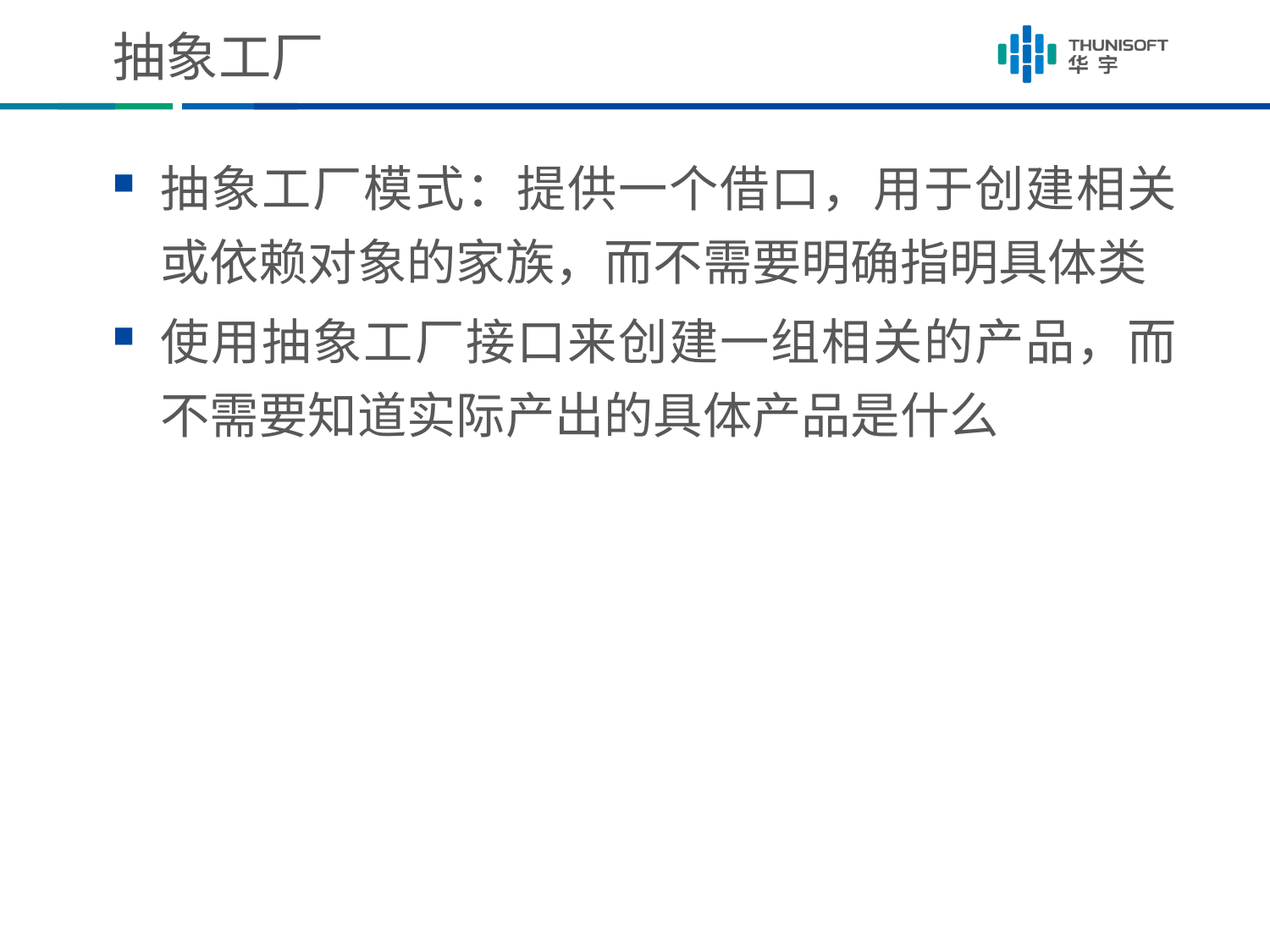

# 抽象工厂
抽象工厂模式：提供一个借口，用于创建相关或依赖对象的家族，而不需要明确指明具体类
使用抽象工厂接口来创建一组相关的产品，而不需要知道实际产出的具体产品是什么

14